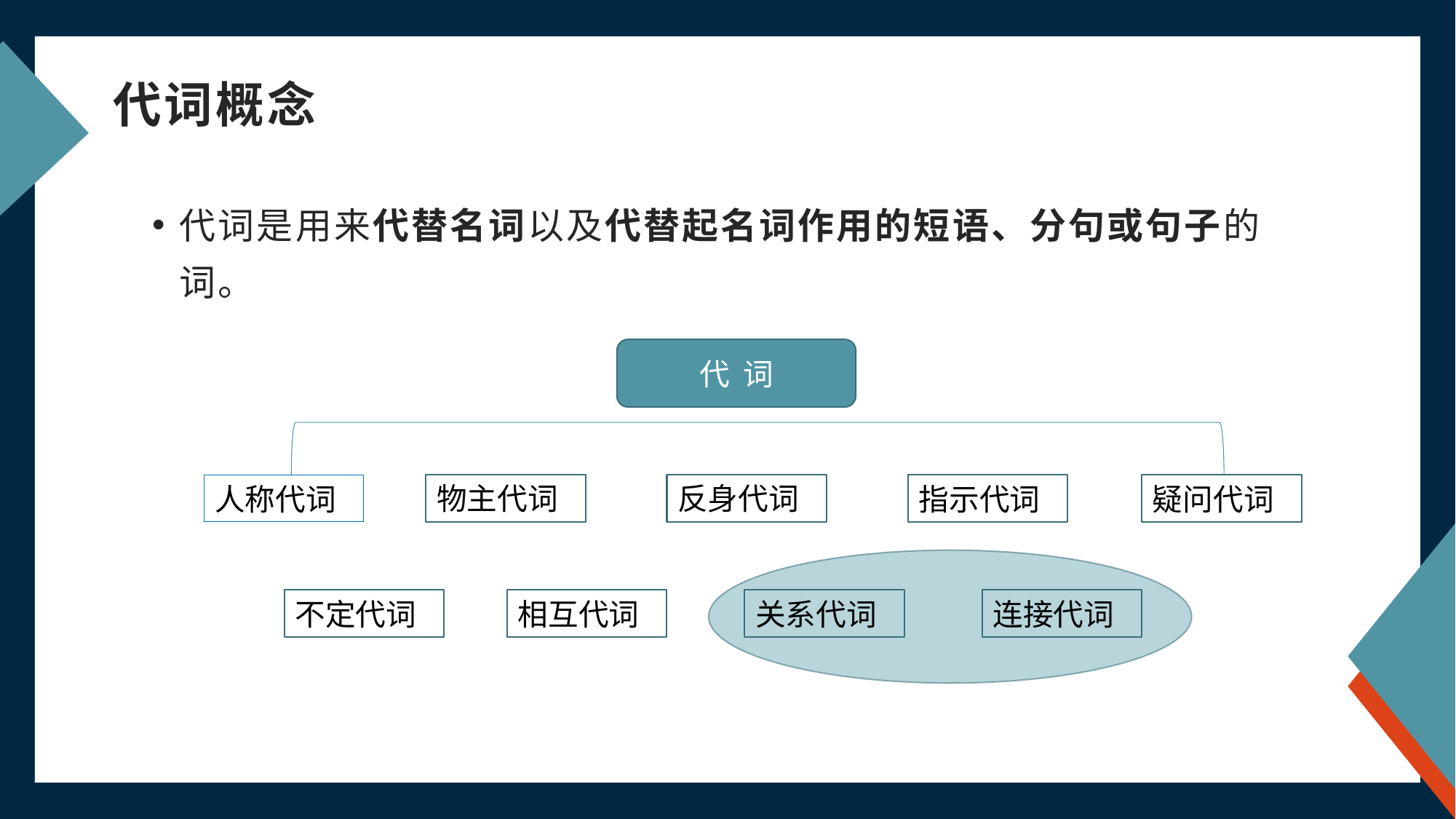

# 代词概念
代词是用来代替名词以及代替起名词作用的短语、分句或句子的词。
代  词
物主代词
反身代词
人称代词
指示代词
疑问代词

不定代词
相互代词
连接代词
关系代词